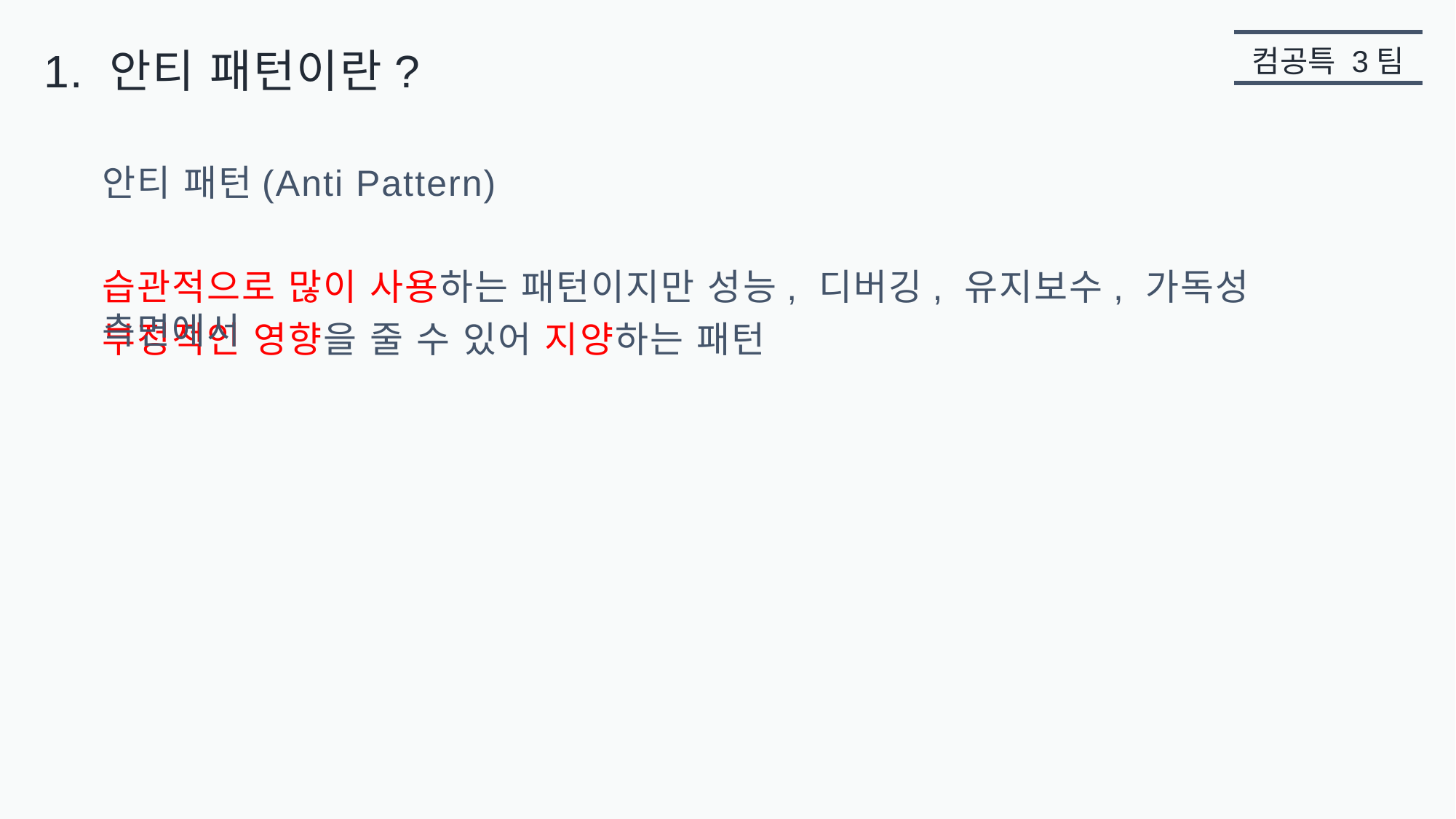

1. 안티 패턴이란?
컴공특 3팀
안티 패턴(Anti Pattern)
습관적으로 많이 사용하는 패턴이지만 성능, 디버깅, 유지보수, 가독성 측면에서
부정적인 영향을 줄 수 있어 지양하는 패턴